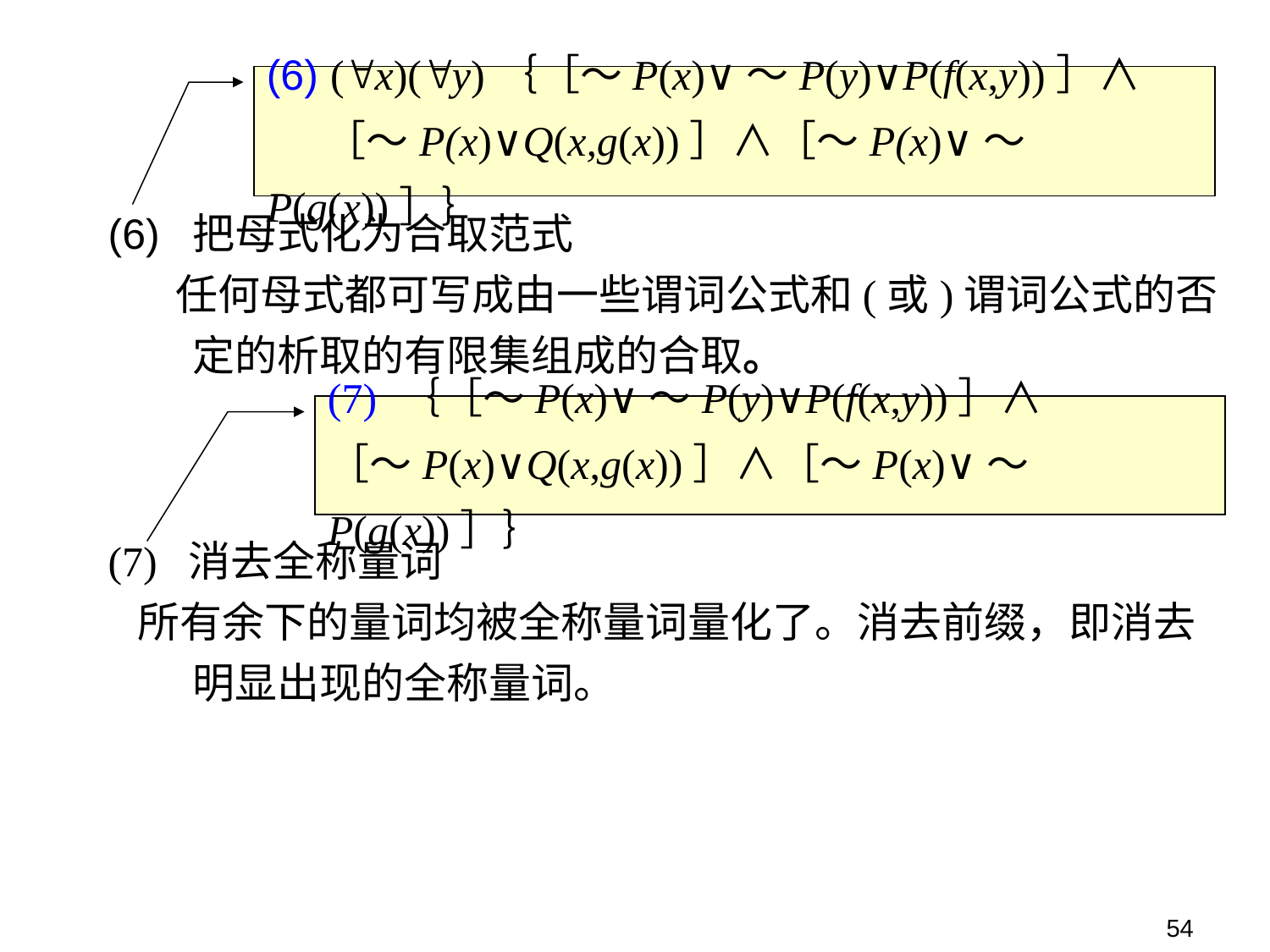

(6) (∀x)(∀y)｛［～P(x)∨～P(y)∨P(f(x,y))］∧
     ［～P(x)∨Q(x,g(x))］∧［～P(x)∨～P(g(x))］｝
把母式化为合取范式
      任何母式都可写成由一些谓词公式和(或)谓词公式的否定的析取的有限集组成的合取。

(7)  消去全称量词
  所有余下的量词均被全称量词量化了。消去前缀，即消去明显出现的全称量词。
(7) ｛［～P(x)∨～P(y)∨P(f(x,y))］∧
［～P(x)∨Q(x,g(x))］∧［～P(x)∨～P(g(x))］｝
54